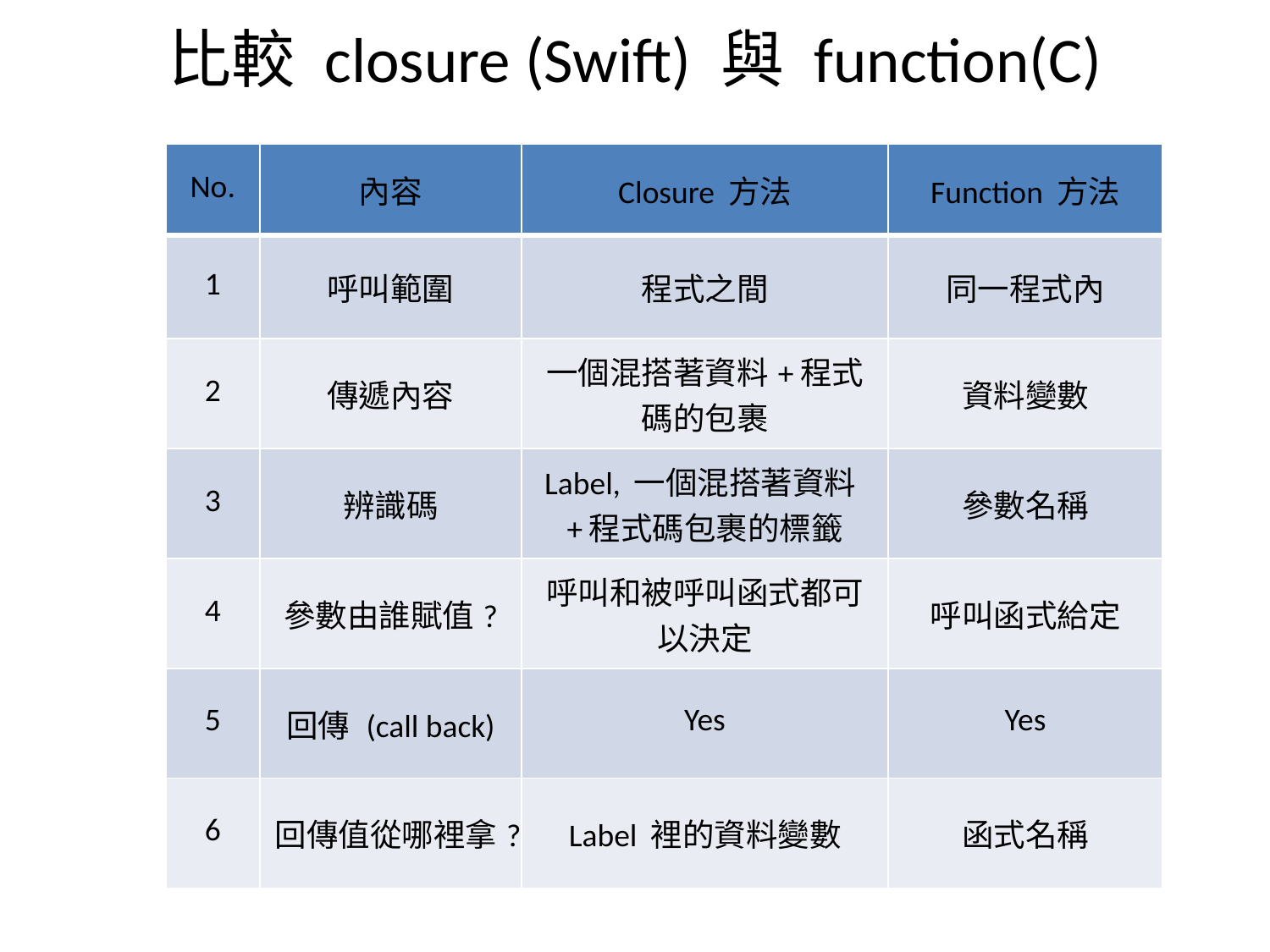

# 比較 closure (Swift) 與 function(C)
| No. | 內容 | Closure 方法 | Function 方法 |
| --- | --- | --- | --- |
| 1 | 呼叫範圍 | 程式之間 | 同一程式內 |
| 2 | 傳遞內容 | 一個混搭著資料+程式碼的包裹 | 資料變數 |
| 3 | 辨識碼 | Label, 一個混搭著資料+程式碼包裹的標籤 | 參數名稱 |
| 4 | 參數由誰賦值? | 呼叫和被呼叫函式都可以決定 | 呼叫函式給定 |
| 5 | 回傳 (call back) | Yes | Yes |
| 6 | 回傳值從哪裡拿? | Label 裡的資料變數 | 函式名稱 |